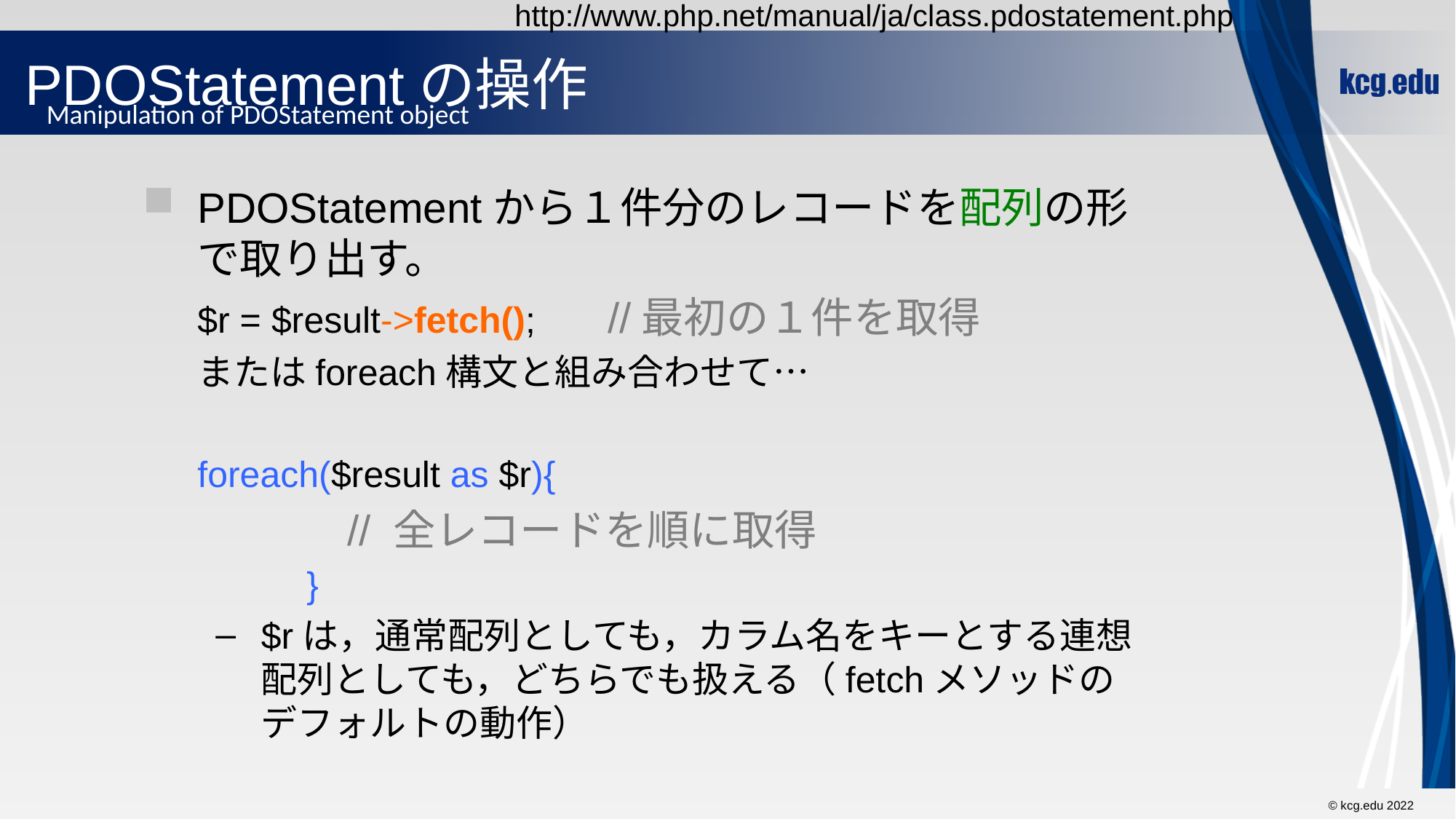

http://www.php.net/manual/ja/class.pdostatement.php
# PDOStatementの操作
Manipulation of PDOStatement object
PDOStatementから１件分のレコードを配列の形で取り出す。
$r = $result->fetch(); 　 //最初の１件を取得
またはforeach構文と組み合わせて…

foreach($result as $r){
	    // 全レコードを順に取得
	}
$rは，通常配列としても，カラム名をキーとする連想配列としても，どちらでも扱える（fetchメソッドのデフォルトの動作）